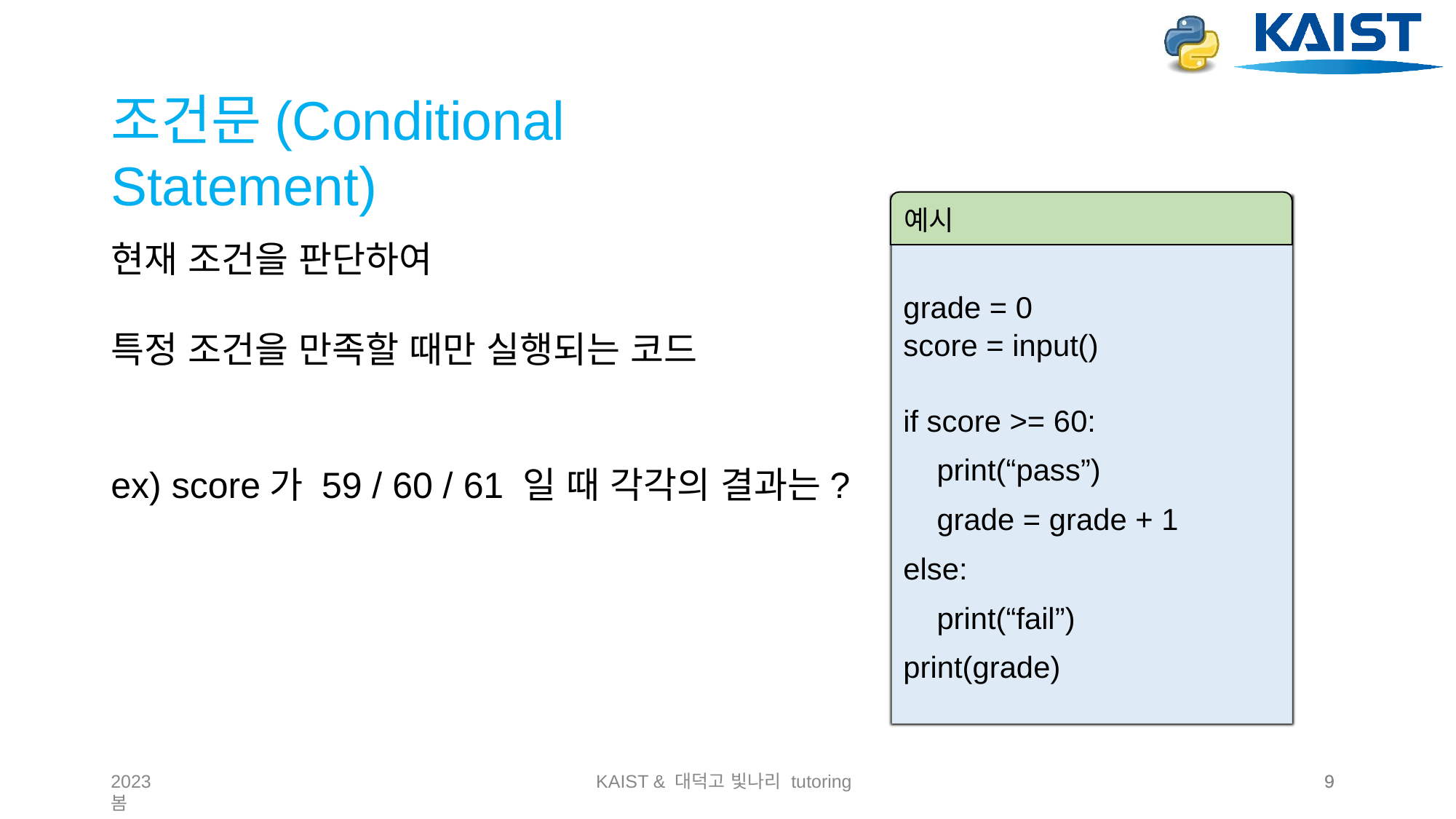

# 조건문(Conditional Statement)

예시
현재 조건을 판단하여

특정 조건을 만족할 때만 실행되는 코드

ex) score가 59 / 60 / 61 일 때 각각의 결과는?
grade = 0
score = input()

if score >= 60:
    print(“pass”)
    grade = grade + 1
else:
    print(“fail”)
print(grade)
2023 봄
KAIST & 대덕고 빛나리 tutoring
9
9